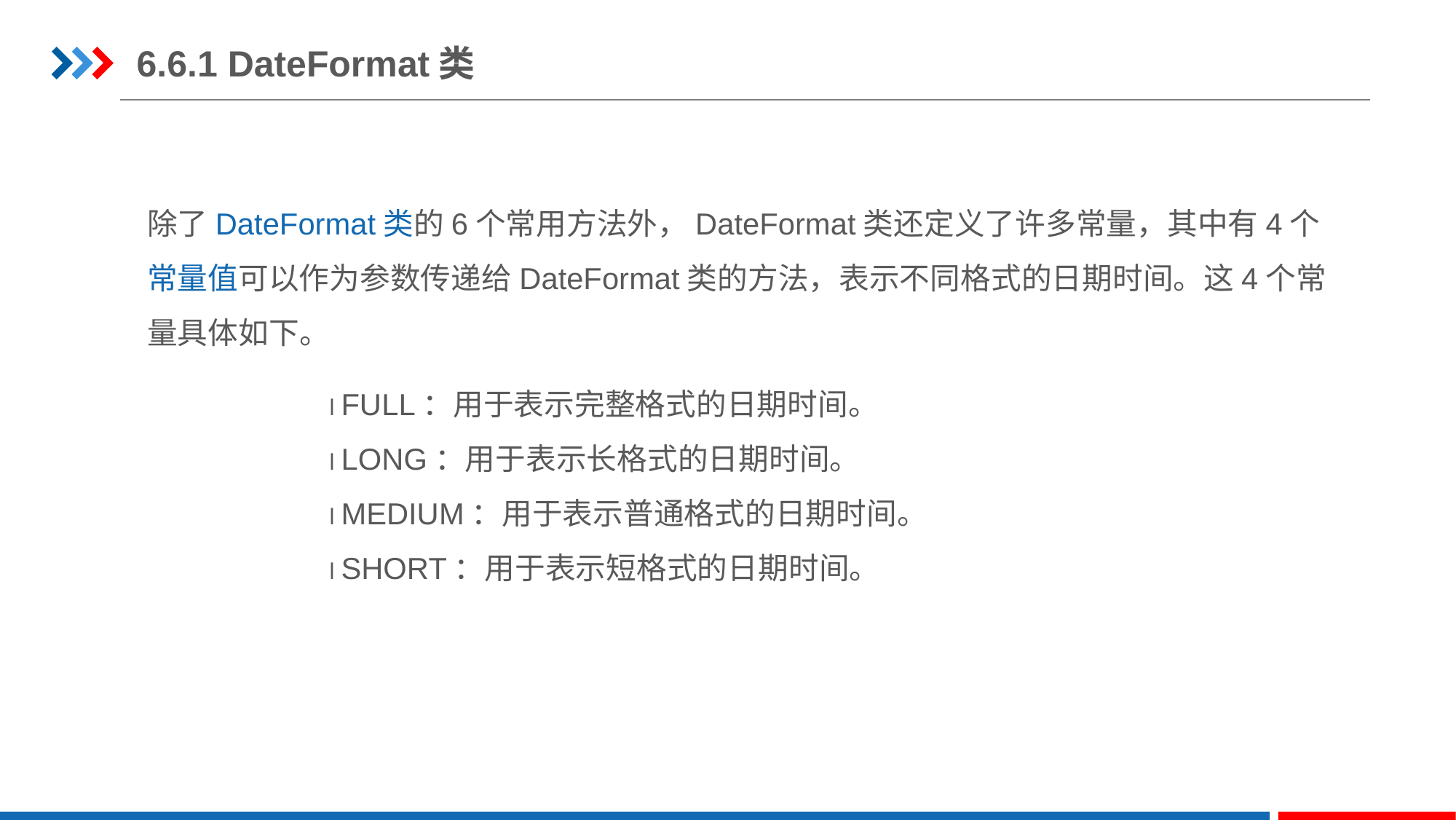

6.6.1 DateFormat类
除了DateFormat类的6个常用方法外，DateFormat类还定义了许多常量，其中有4个常量值可以作为参数传递给DateFormat类的方法，表示不同格式的日期时间。这4个常量具体如下。
l FULL：用于表示完整格式的日期时间。
l LONG：用于表示长格式的日期时间。
l MEDIUM：用于表示普通格式的日期时间。
l SHORT：用于表示短格式的日期时间。